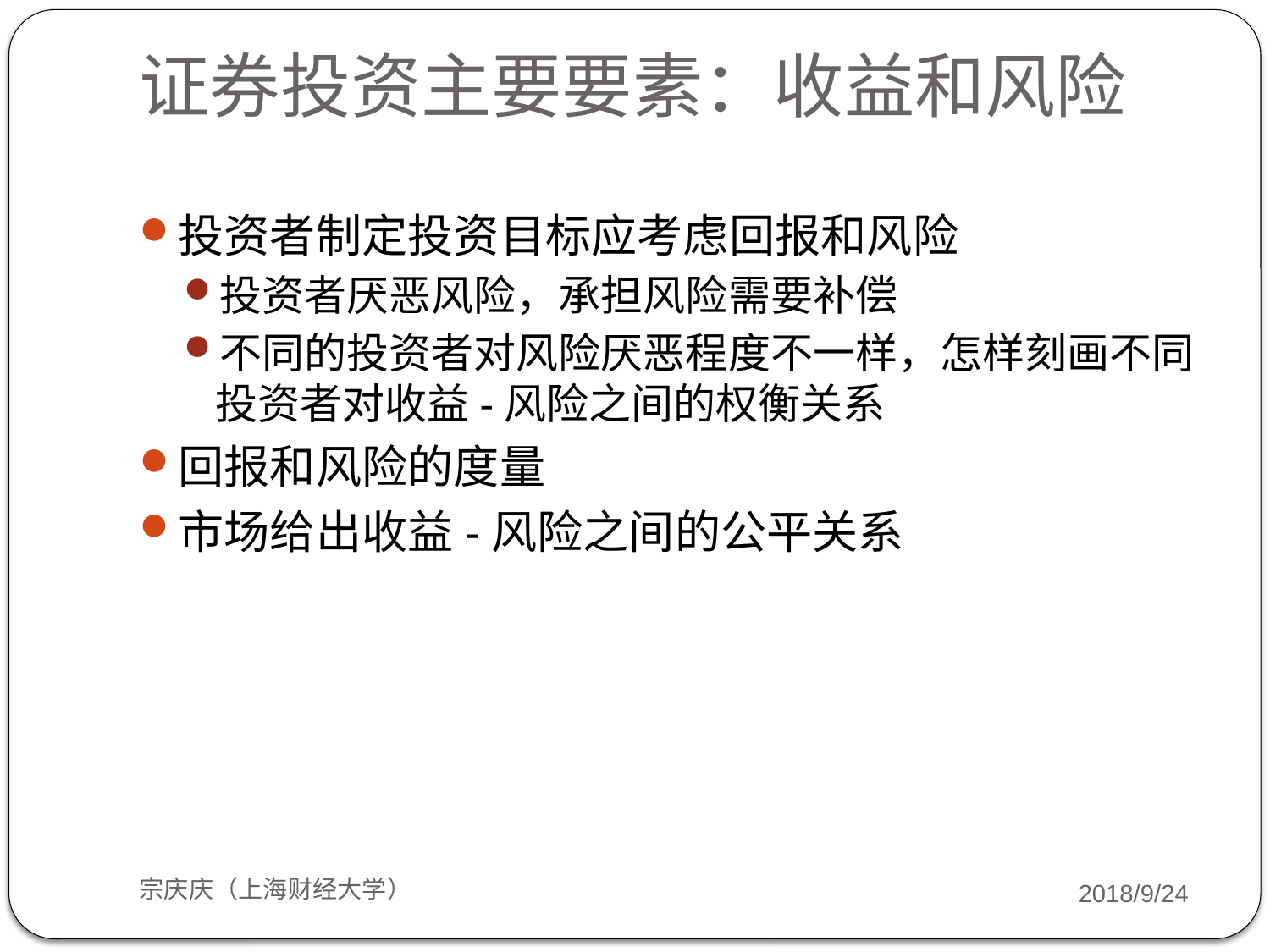

# 证券投资主要要素：收益和风险
投资者制定投资目标应考虑回报和风险
投资者厌恶风险，承担风险需要补偿
不同的投资者对风险厌恶程度不一样，怎样刻画不同投资者对收益-风险之间的权衡关系
回报和风险的度量
市场给出收益-风险之间的公平关系
宗庆庆（上海财经大学）
2018/9/24